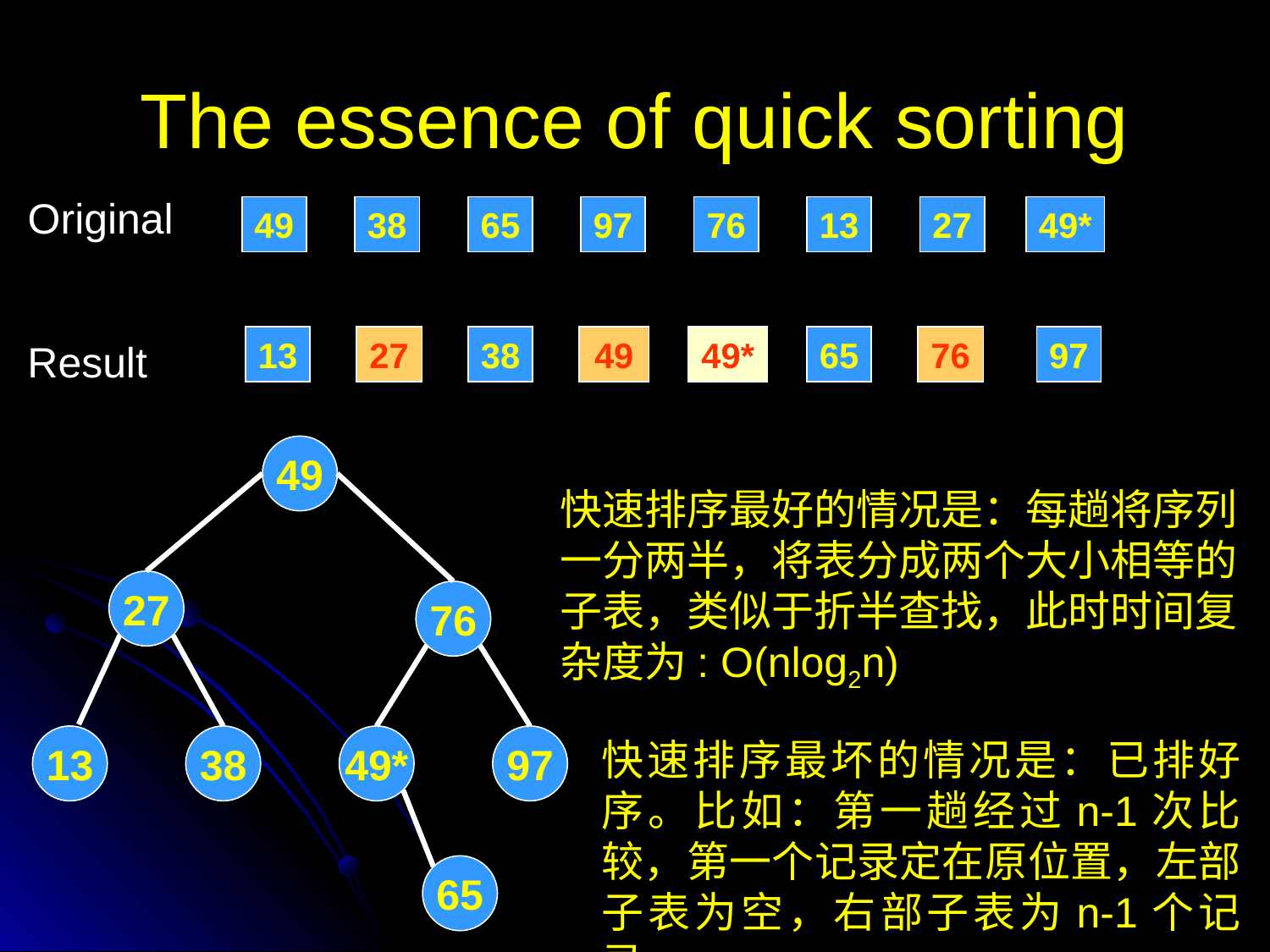

# The essence of quick sorting
Original
49
38
65
97
76
13
27
49*
13
27
38
49
49*
65
76
97
Result
49
27
76
13
38
49*
97
65
快速排序最好的情况是：每趟将序列
一分两半，将表分成两个大小相等的
子表，类似于折半查找，此时时间复
杂度为: O(nlog2n)
快速排序最坏的情况是：已排好序。比如：第一趟经过n-1次比较，第一个记录定在原位置，左部子表为空，右部子表为n-1个记录。